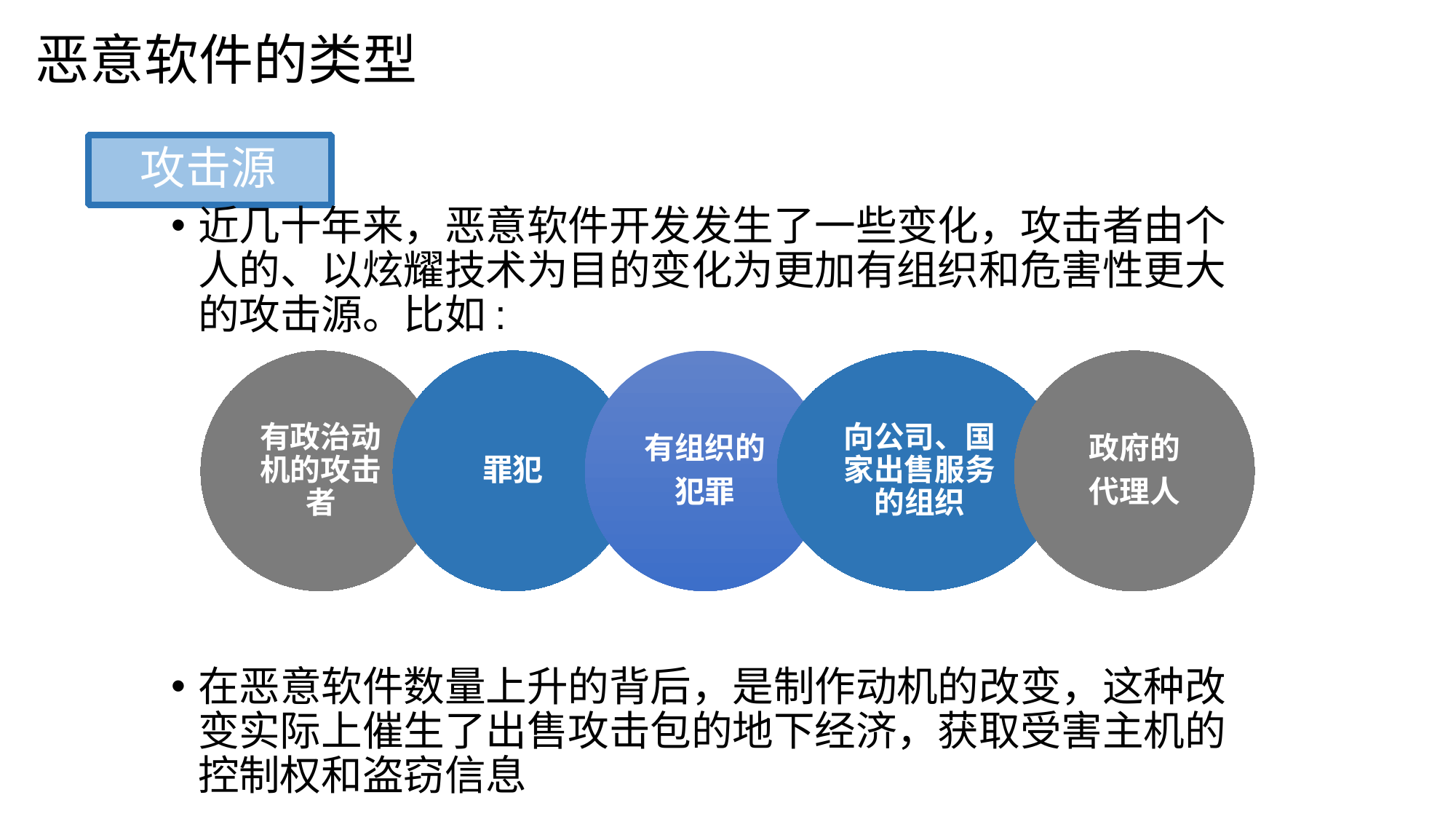

恶意软件的类型

攻击源
近几十年来，恶意软件开发发生了一些变化，攻击者由个人的、以炫耀技术为目的变化为更加有组织和危害性更大的攻击源。比如:

在恶意软件数量上升的背后，是制作动机的改变，这种改变实际上催生了出售攻击包的地下经济，获取受害主机的控制权和盗窃信息

有政治动机的攻击者

罪犯

有组织的
犯罪

向公司、国家出售服务的组织

政府的
代理人